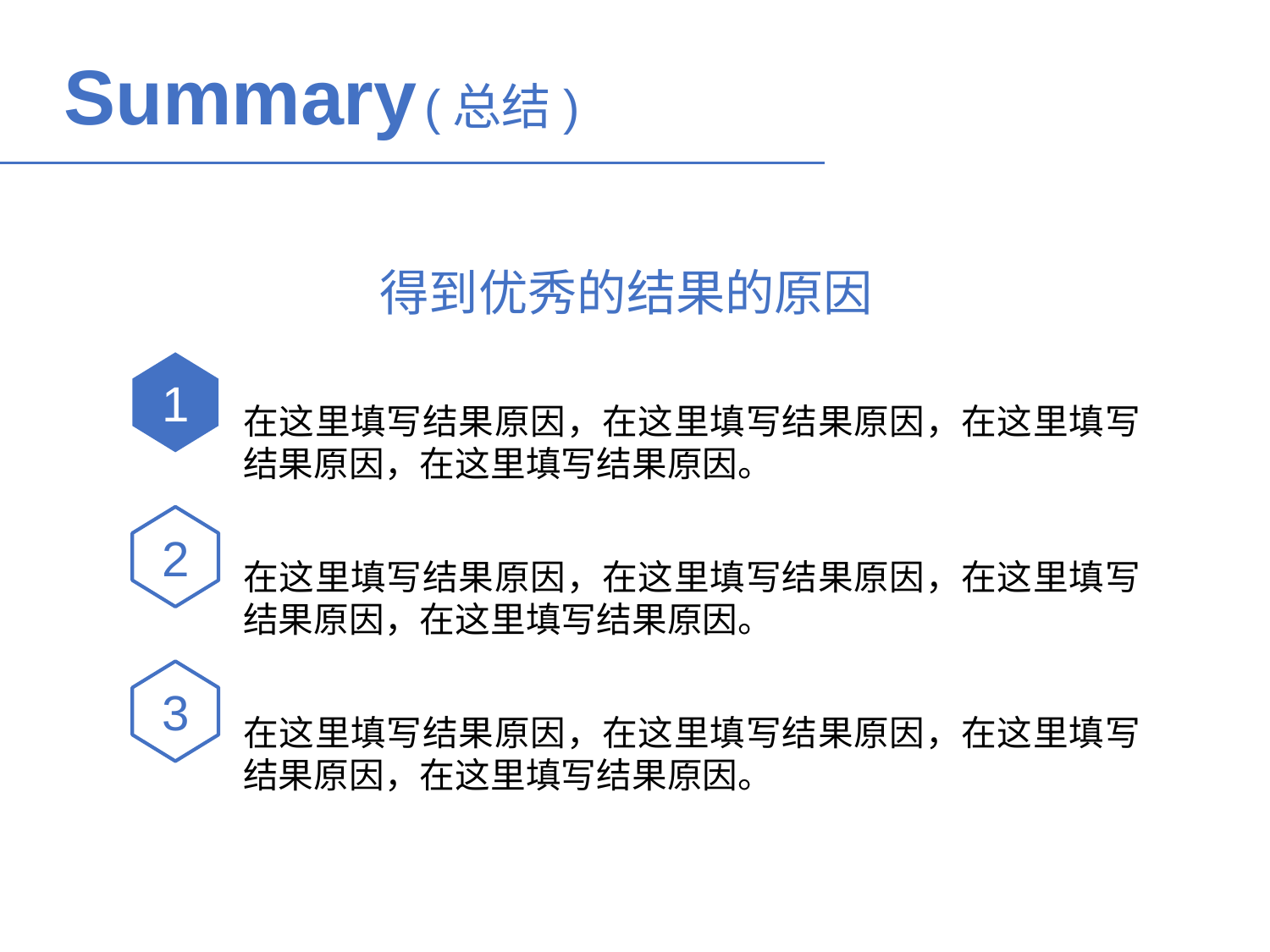

Summary (总结)
得到优秀的结果的原因
1
在这里填写结果原因，在这里填写结果原因，在这里填写结果原因，在这里填写结果原因。
2
在这里填写结果原因，在这里填写结果原因，在这里填写结果原因，在这里填写结果原因。
3
在这里填写结果原因，在这里填写结果原因，在这里填写结果原因，在这里填写结果原因。